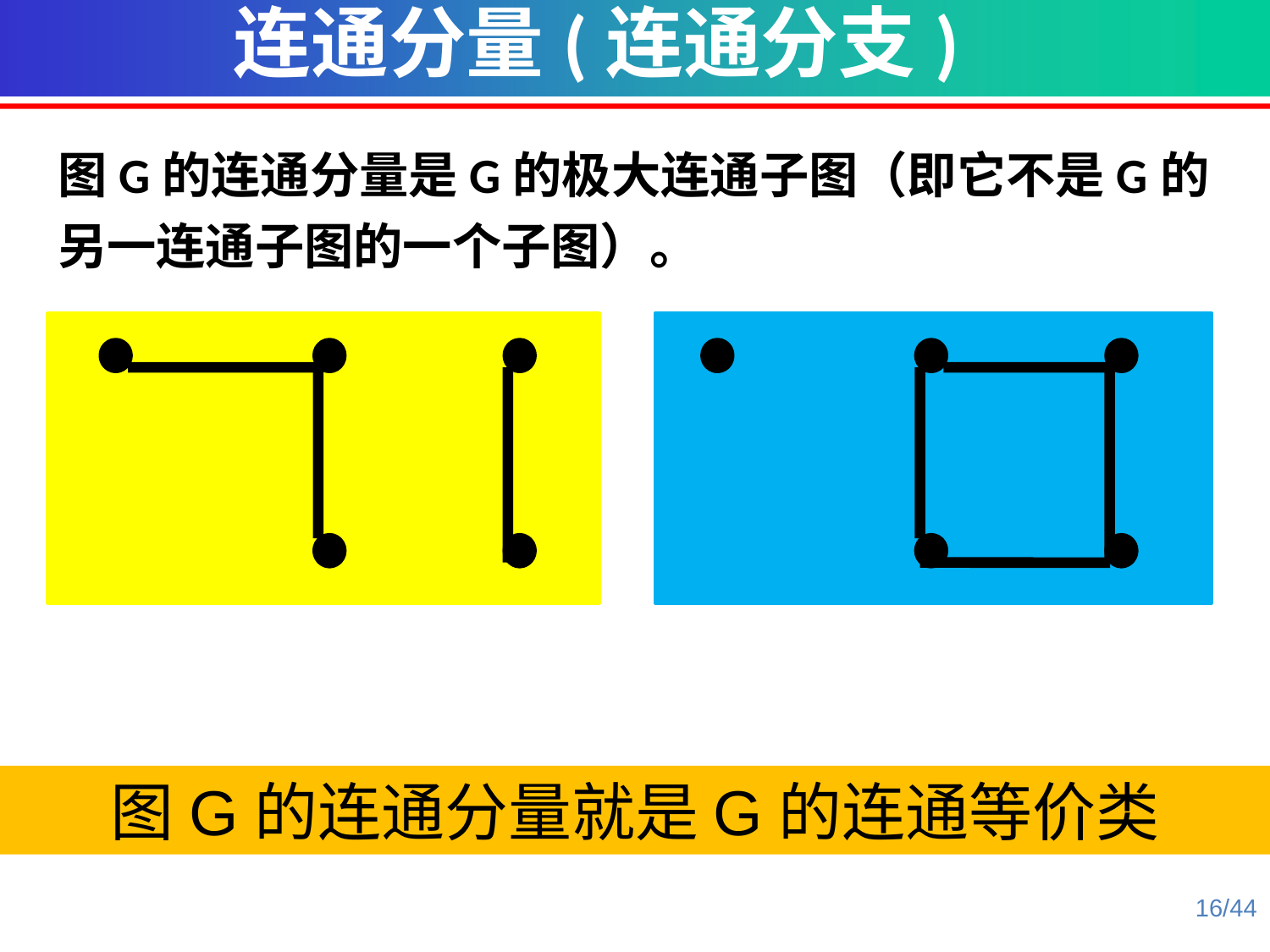

连通分量(连通分支)
图G的连通分量是G的极大连通子图（即它不是G的另一连通子图的一个子图）。

图G的连通分量就是G的连通等价类
16/44